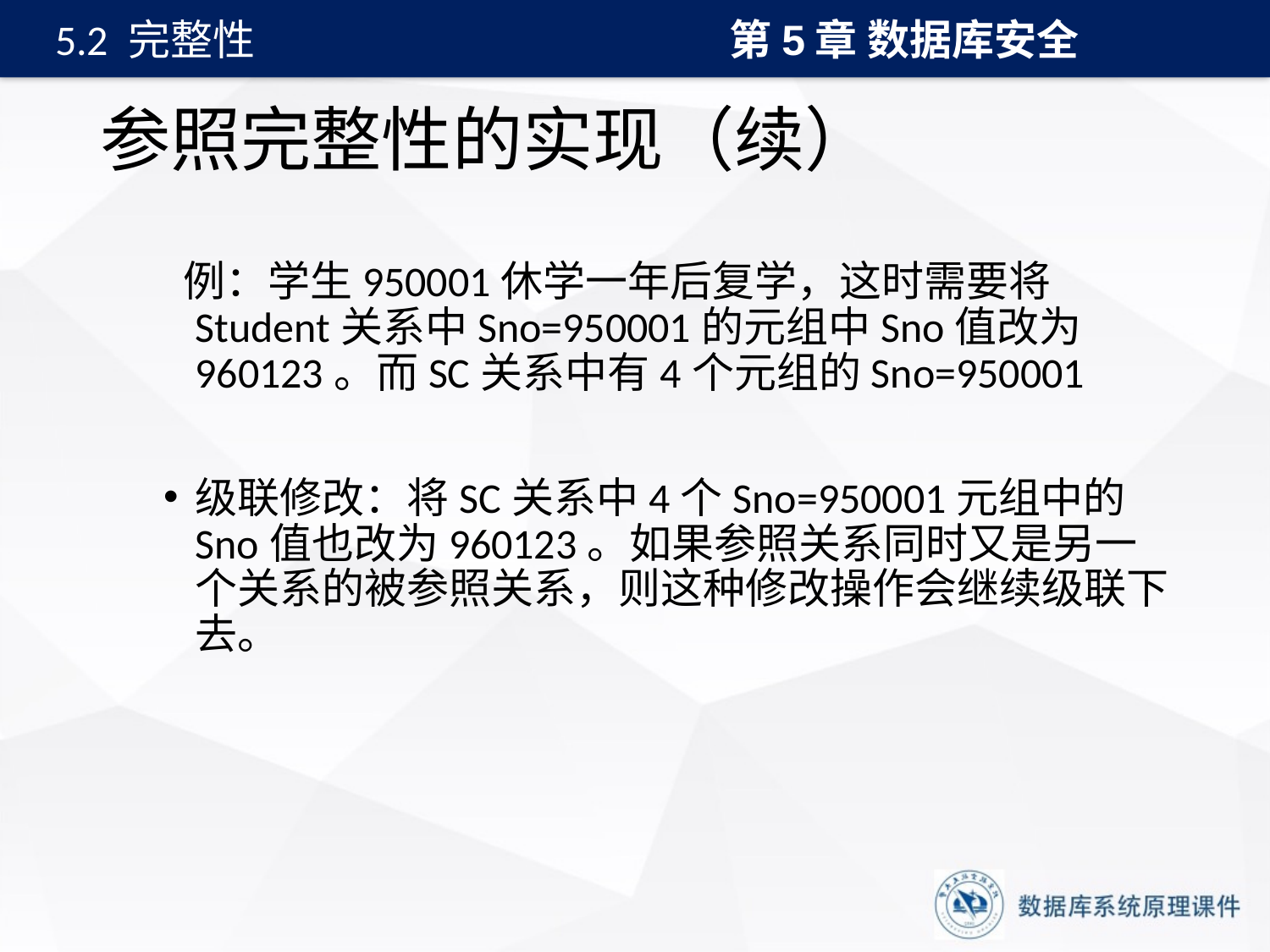

第5章 数据库安全
5.2 完整性
# 参照完整性的实现（续）
 例：学生950001休学一年后复学，这时需要将Student关系中Sno=950001的元组中Sno值改为960123。而SC关系中有4个元组的Sno=950001

级联修改：将SC关系中4个Sno=950001元组中的Sno值也改为960123。如果参照关系同时又是另一个关系的被参照关系，则这种修改操作会继续级联下去。